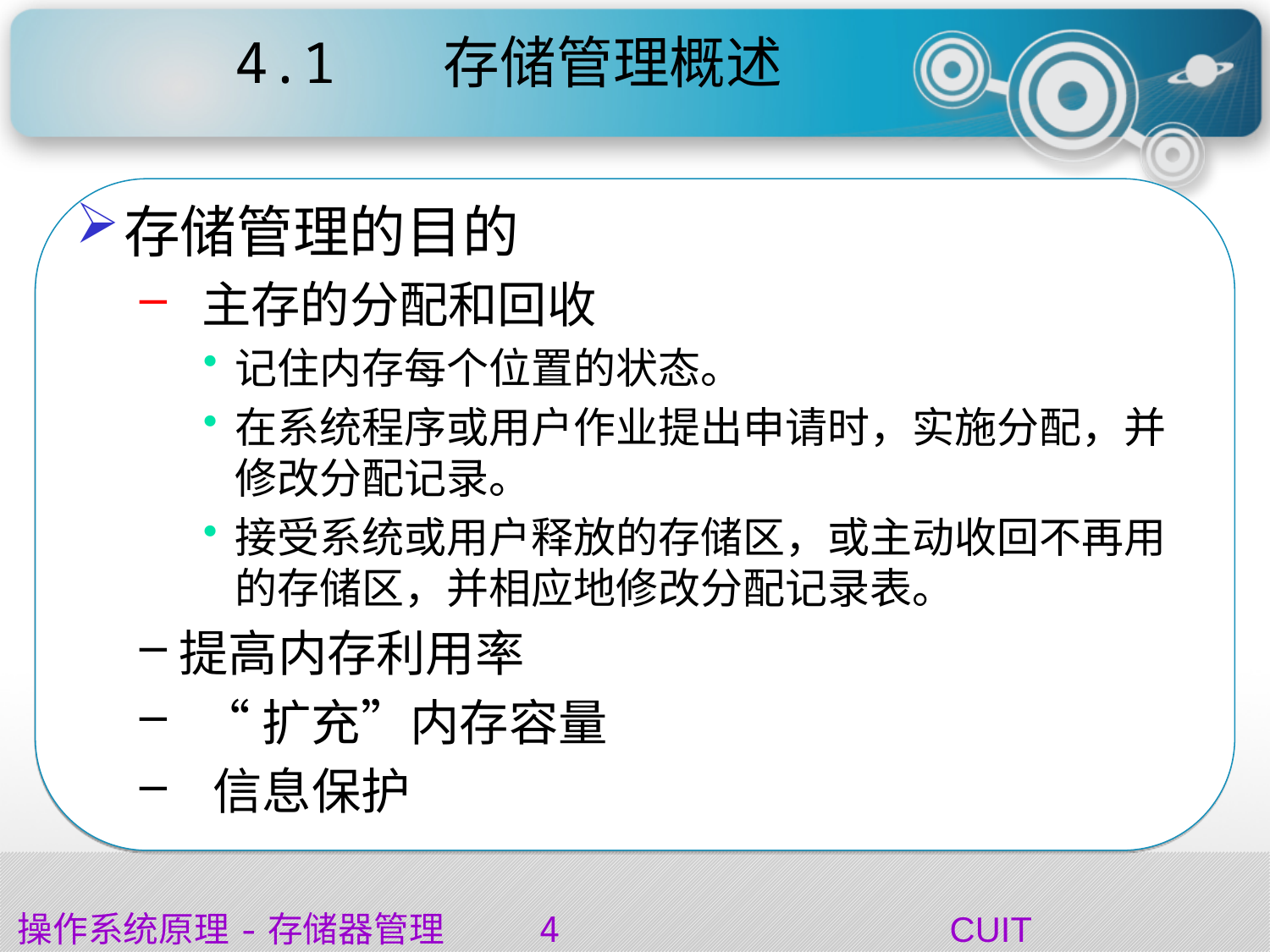

# 4.1	  存储管理概述
存储管理的目的
 主存的分配和回收
记住内存每个位置的状态。
在系统程序或用户作业提出申请时，实施分配，并修改分配记录。
接受系统或用户释放的存储区，或主动收回不再用的存储区，并相应地修改分配记录表。
提高内存利用率
  “扩充”内存容量
  信息保护